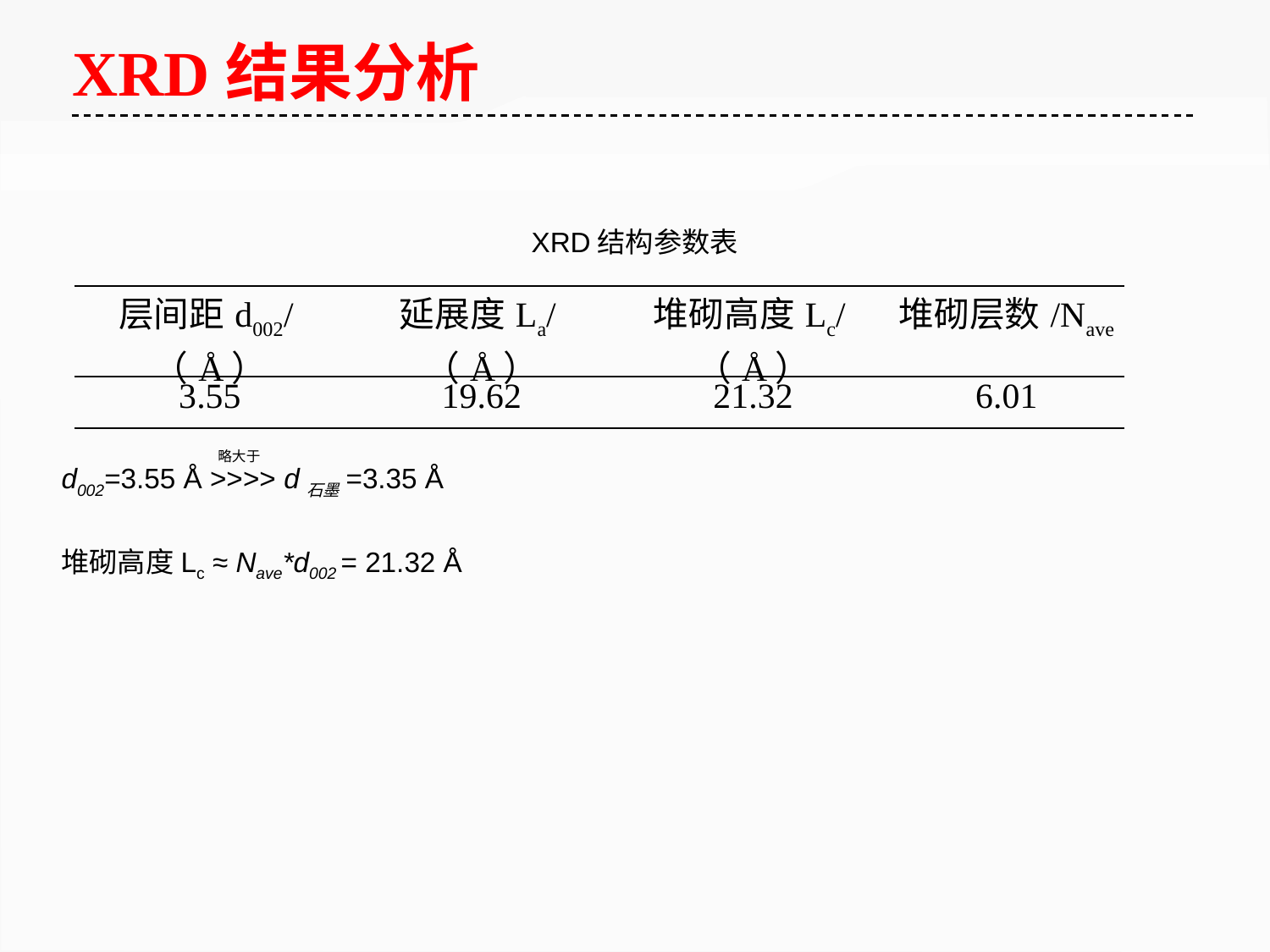

XRD结果分析

XRD结构参数表

d002=3.55 Å >>>> d石墨=3.35 Å

堆砌高度Lc ≈ Nave*d002 = 21.32 Å

| 层间距d002/（Å） | 延展度La/（Å） | 堆砌高度Lc/（Å） | 堆砌层数/Nave |
| --- | --- | --- | --- |
| 3.55 | 19.62 | 21.32 | 6.01 |
略大于